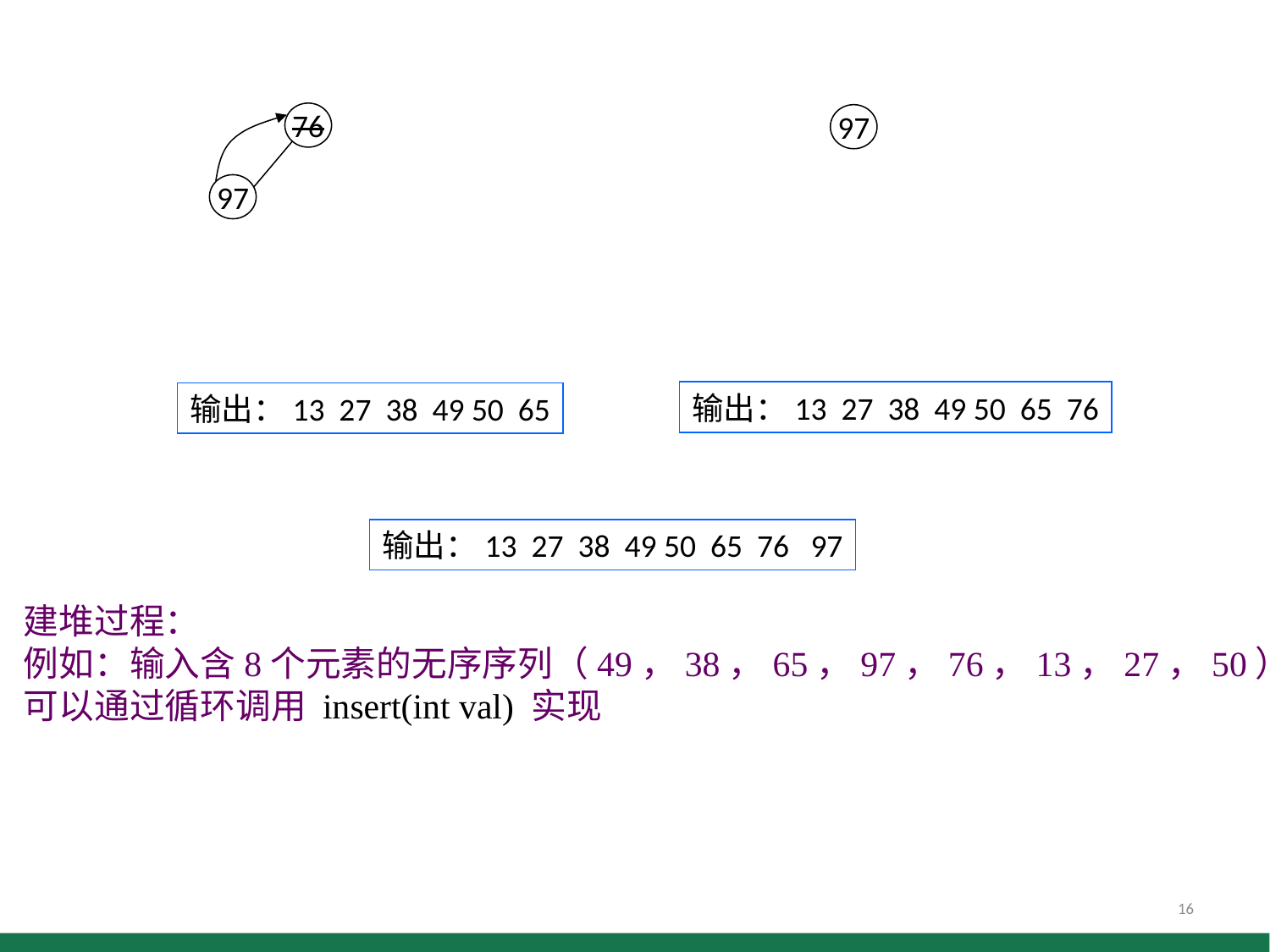

76

97
输出：13  27  38  49 50  65
97
输出：13  27  38  49 50  65  76

输出：13  27  38  49 50  65  76   97
建堆过程：
例如：输入含8个元素的无序序列（49，38，65，97，76，13，27，50）
可以通过循环调用 insert(int val) 实现
16